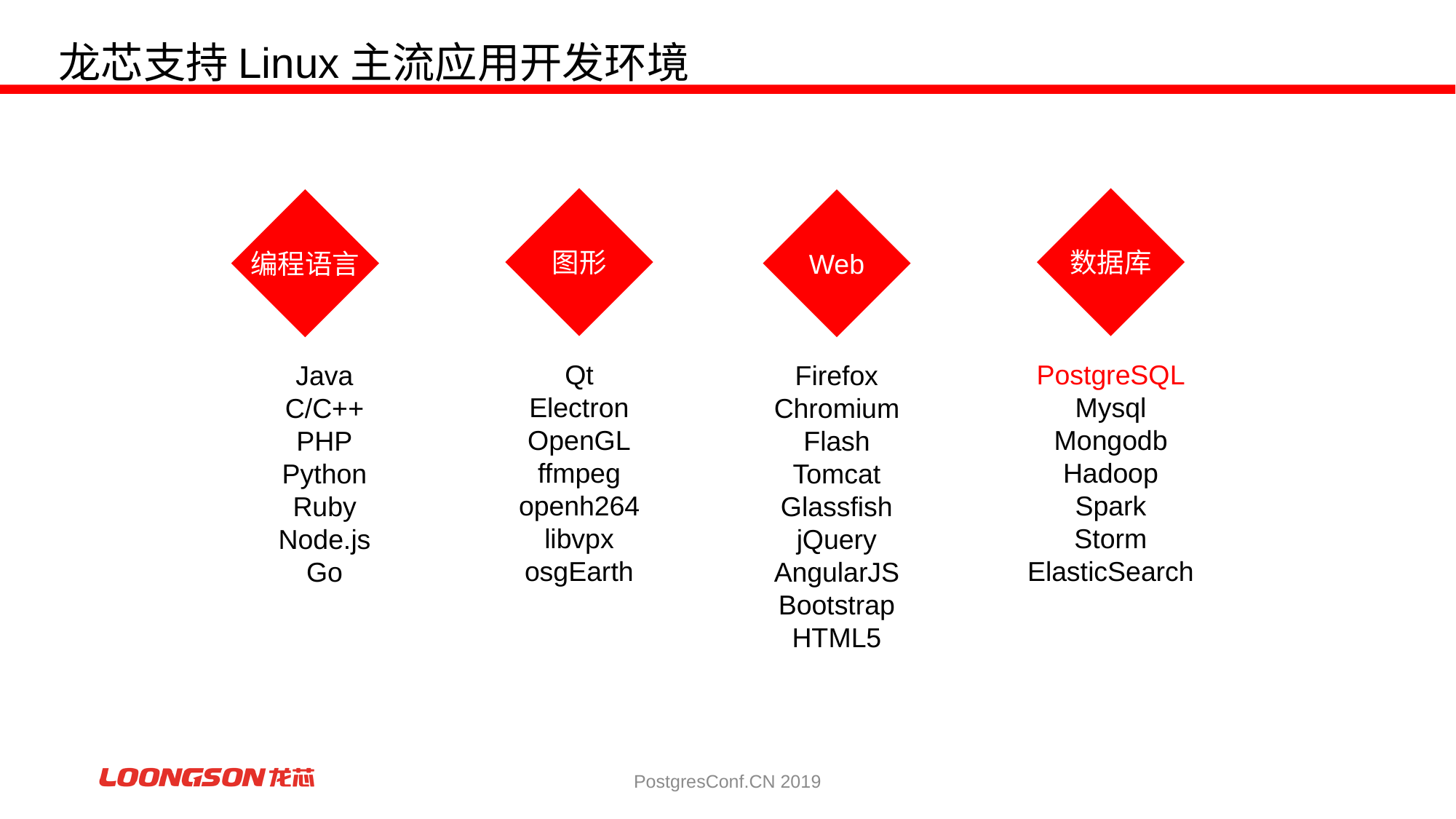

# 龙芯支持Linux主流应用开发环境

图形

数据库

编程语言

Web
Qt
Electron
OpenGL
ffmpeg
openh264
libvpx
osgEarth
PostgreSQL
Mysql
Mongodb
Hadoop
Spark
Storm
ElasticSearch
Java
C/C++
PHP
Python
Ruby
Node.js
Go
Firefox
Chromium
Flash
Tomcat
Glassfish
jQuery
AngularJS
Bootstrap
HTML5
PostgresConf.CN 2019
5